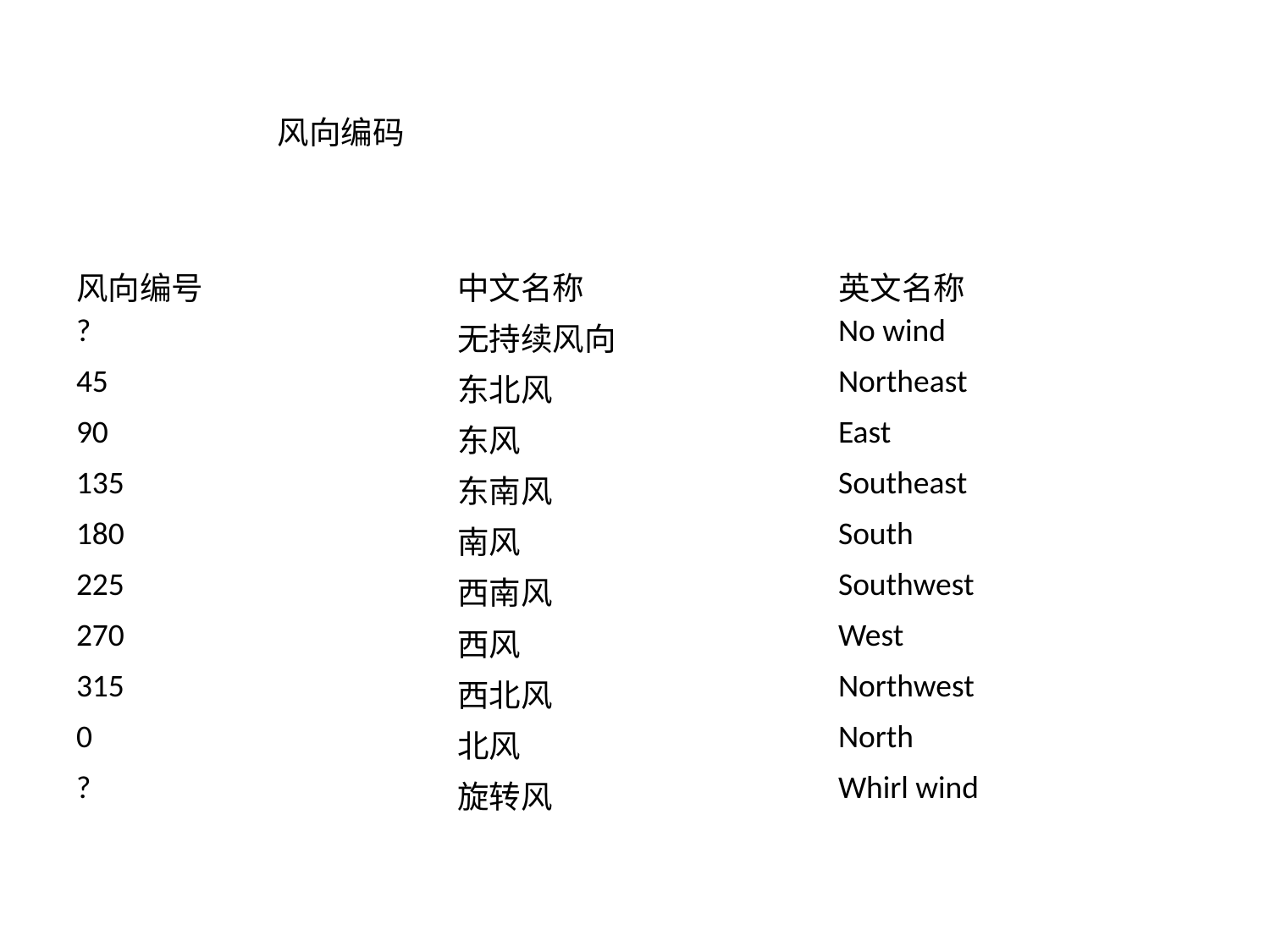

风向编码
| 风向编号 | 中文名称 | 英文名称 |
| --- | --- | --- |
| ? | 无持续风向 | No wind |
| 45 | 东北风 | Northeast |
| 90 | 东风 | East |
| 135 | 东南风 | Southeast |
| 180 | 南风 | South |
| 225 | 西南风 | Southwest |
| 270 | 西风 | West |
| 315 | 西北风 | Northwest |
| 0 | 北风 | North |
| ? | 旋转风 | Whirl wind |